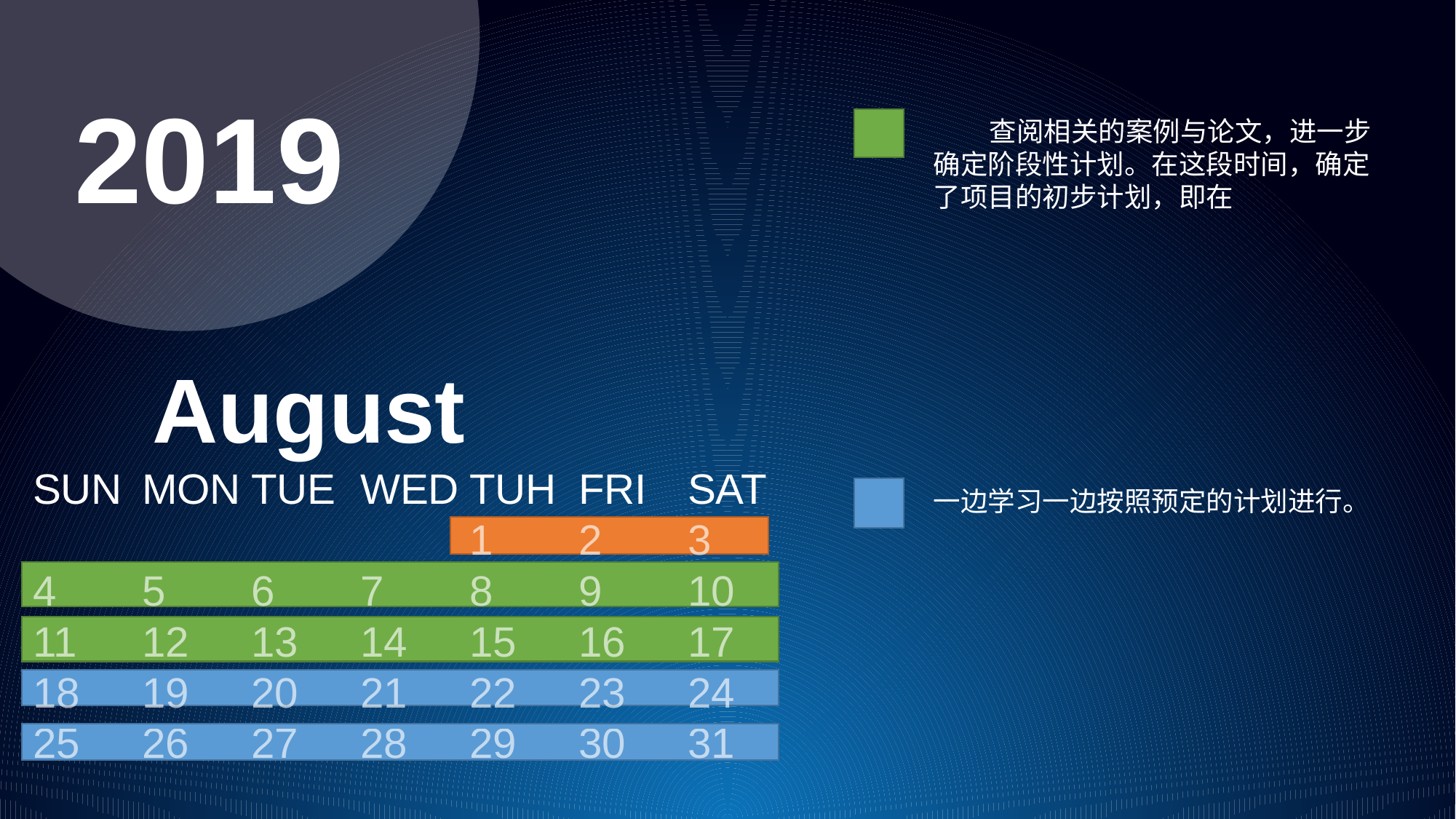

2019

        查阅相关的案例与论文，进一步确定阶段性计划。在这段时间，确定了项目的初步计划，即在硬件部分，实现机械臂的简单运动，实现机械臂执行规划好的抓取动作组；软件部分：实现煤和煤矸石的分辨。
         同时，在这段时间采购了初步计划所需的素材。
August
SUN	MON	TUE	WED	TUH	FRI	SAT
				1	2	3
4	5	6	7	8	9	10
11	12	13	14	15	16	17
18	19	20	21	22	23	24
25	26	27	28	29	30	31

一边学习一边按照预定的计划进行。